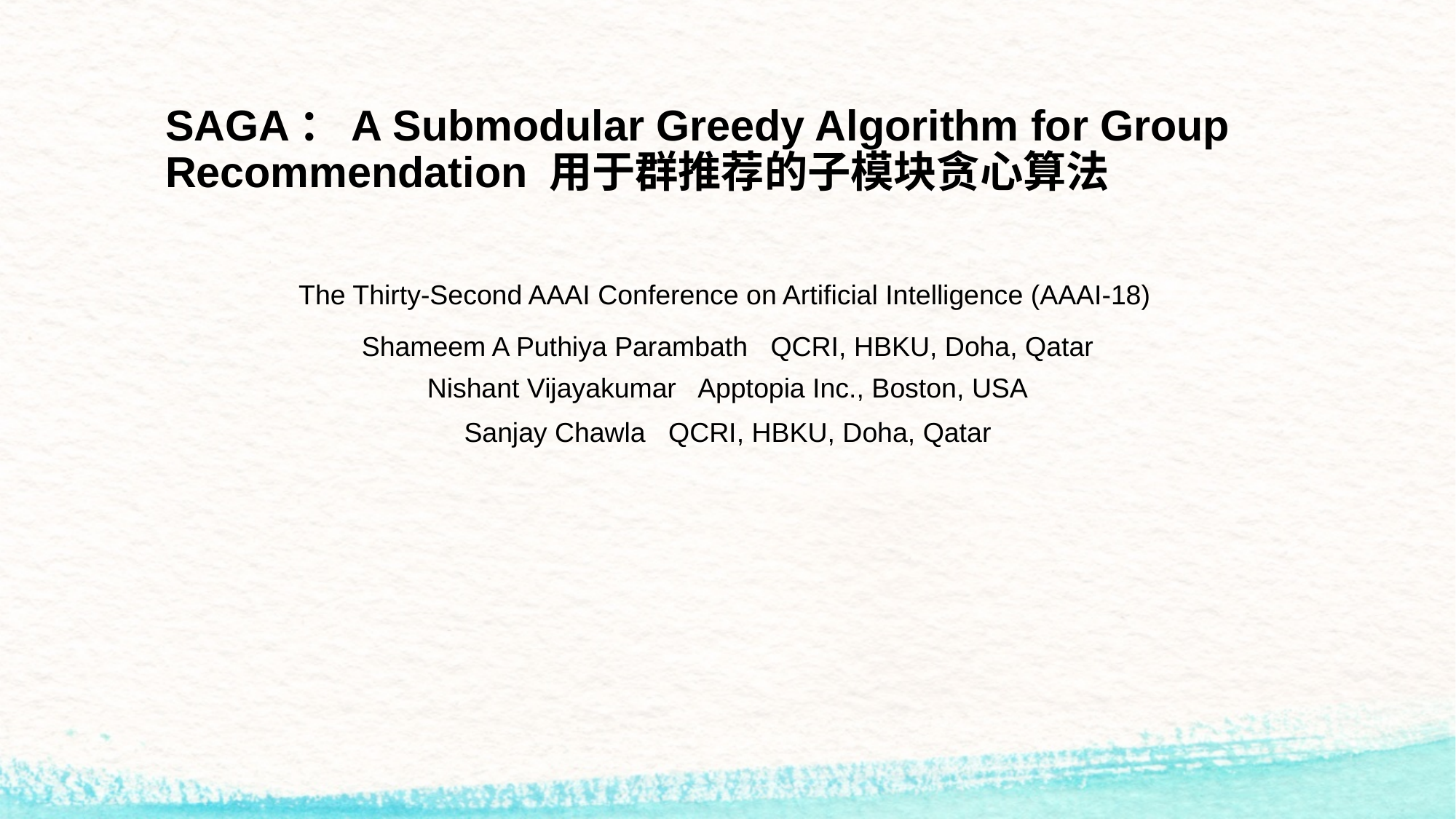

# SAGA：A Submodular Greedy Algorithm for Group Recommendation 用于群推荐的子模块贪心算法
The Thirty-Second AAAI Conference on Artificial Intelligence (AAAI-18)
Shameem A Puthiya Parambath   QCRI, HBKU, Doha, Qatar
Nishant Vijayakumar   Apptopia Inc., Boston, USA
Sanjay Chawla   QCRI, HBKU, Doha, Qatar